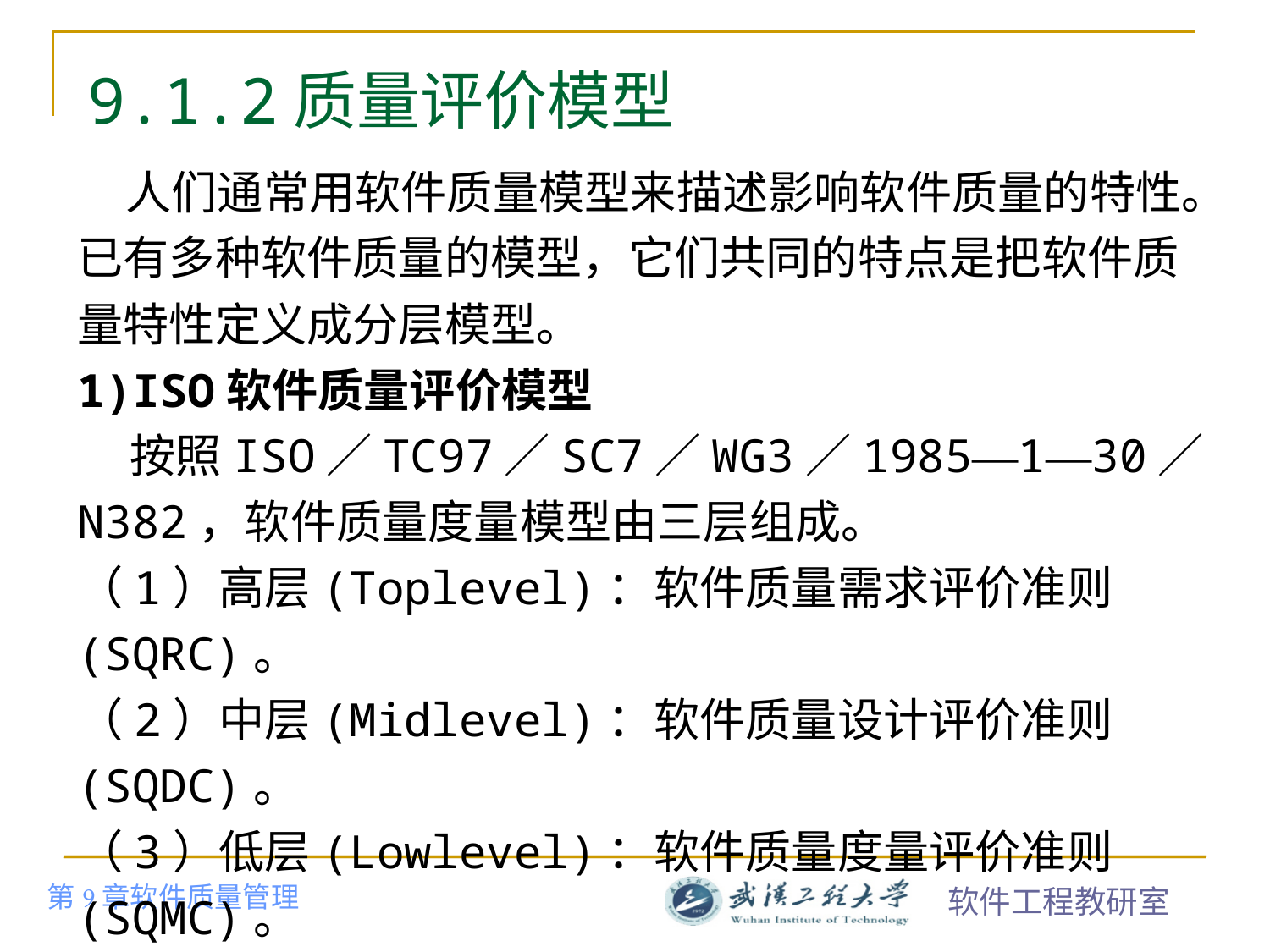

# 9.1.2质量评价模型
    人们通常用软件质量模型来描述影响软件质量的特性。已有多种软件质量的模型，它们共同的特点是把软件质量特性定义成分层模型。
1)ISO软件质量评价模型
    按照ISO／TC97／SC7／WG3／1985—1—30／N382，软件质量度量模型由三层组成。
（1）高层(Toplevel)：软件质量需求评价准则(SQRC)。
（2）中层(Midlevel)：软件质量设计评价准则(SQDC)。
（3）低层(Lowlevel)：软件质量度量评价准则(SQMC)。